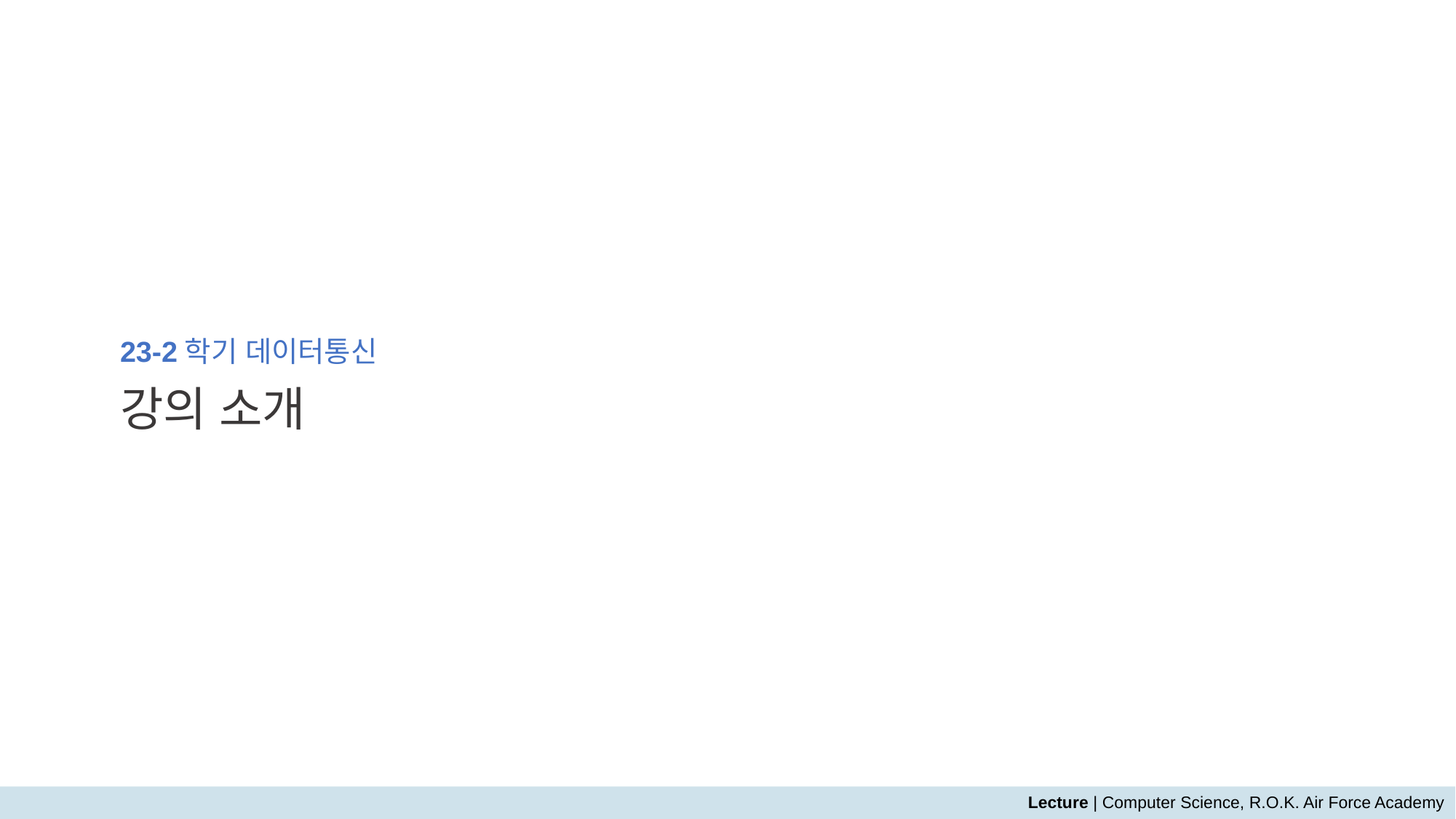

# 23-2학기 데이터통신 강의 소개
Lecture | Computer Science, R.O.K. Air Force Academy